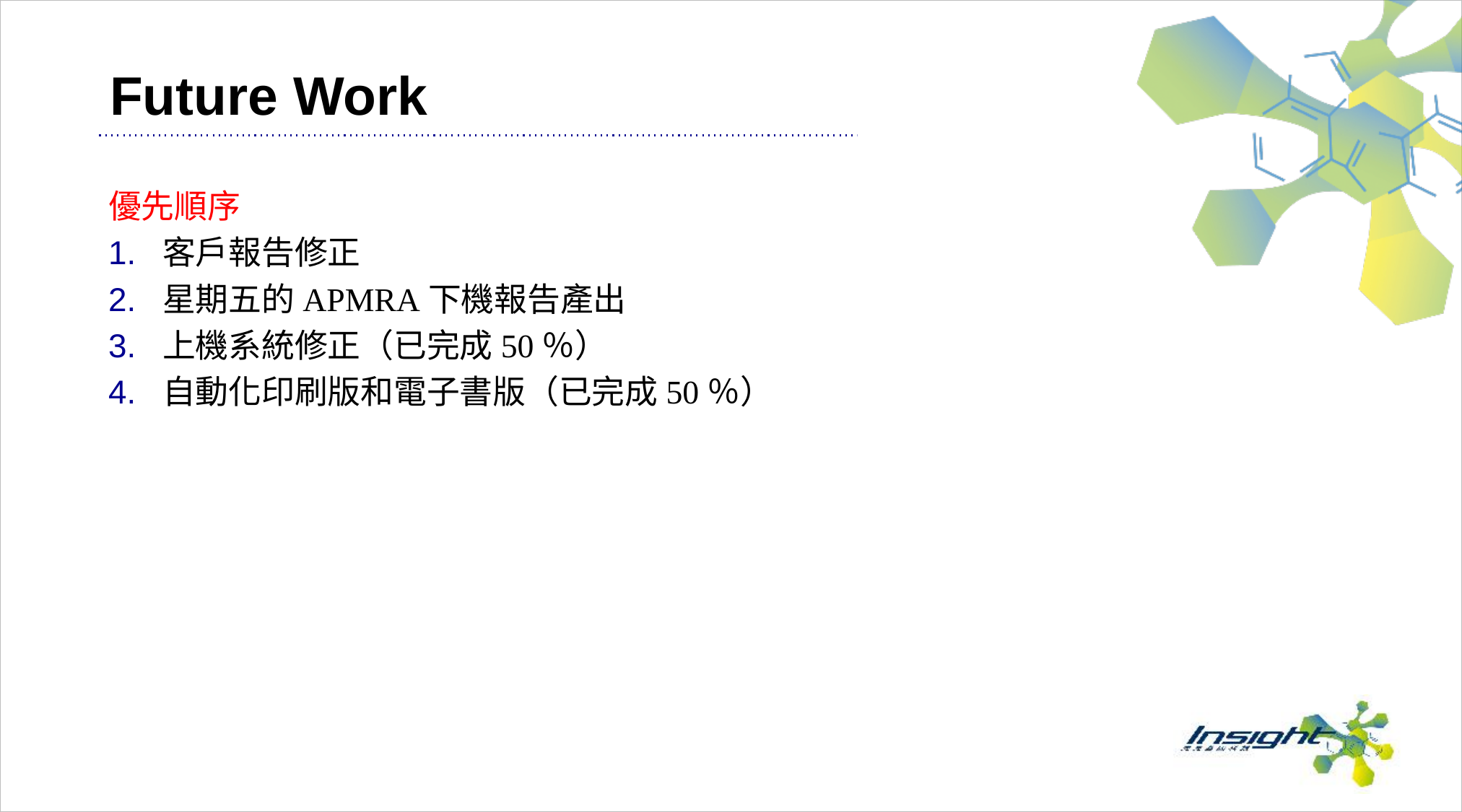

# Future Work

優先順序
客戶報告修正
星期五的APMRA下機報告產出
上機系統修正（已完成50％）
自動化印刷版和電子書版（已完成50％）